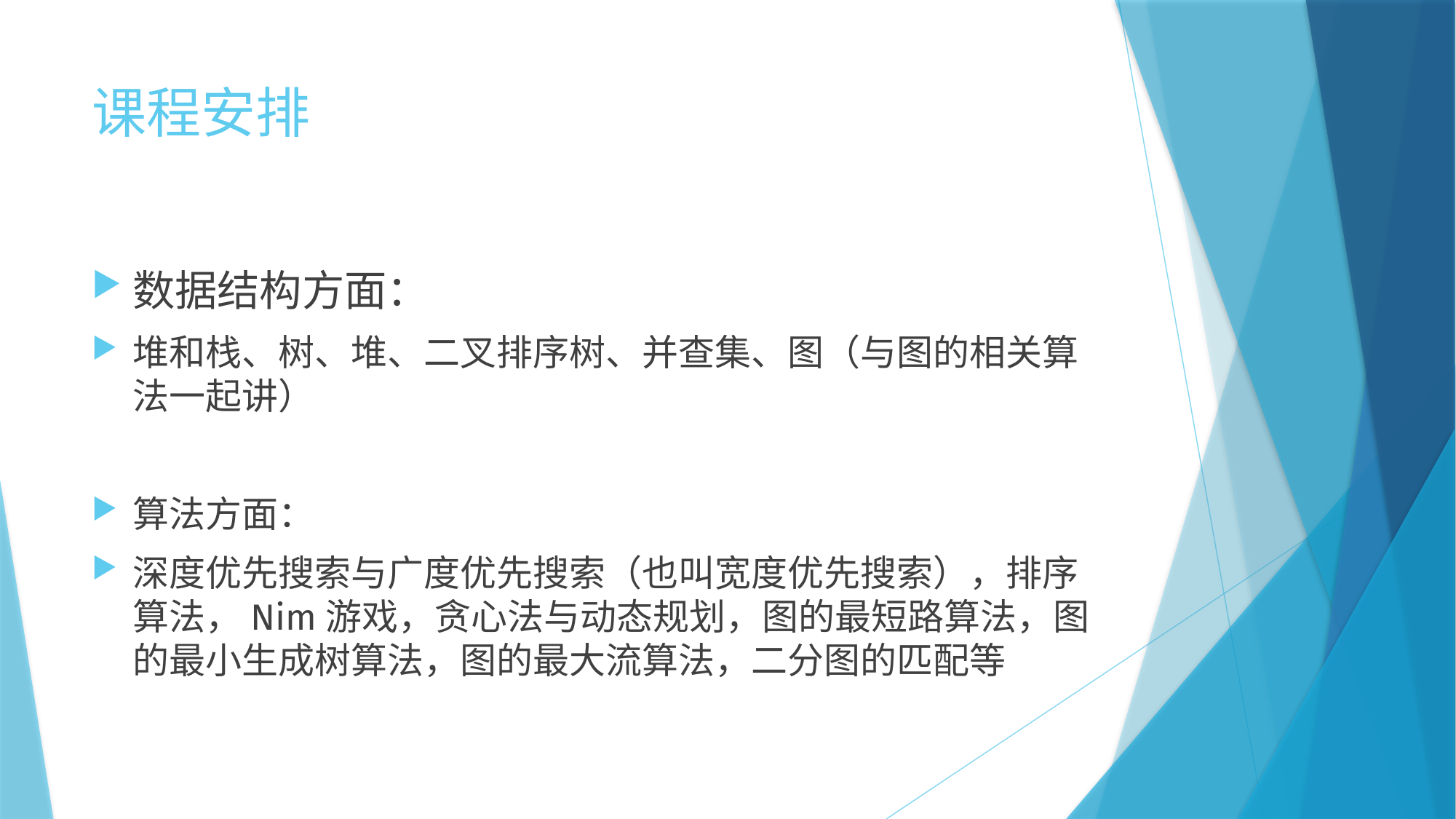

# 课程安排
数据结构方面：
堆和栈、树、堆、二叉排序树、并查集、图（与图的相关算法一起讲）

算法方面：
深度优先搜索与广度优先搜索（也叫宽度优先搜索），排序算法，Nim游戏，贪心法与动态规划，图的最短路算法，图的最小生成树算法，图的最大流算法，二分图的匹配等